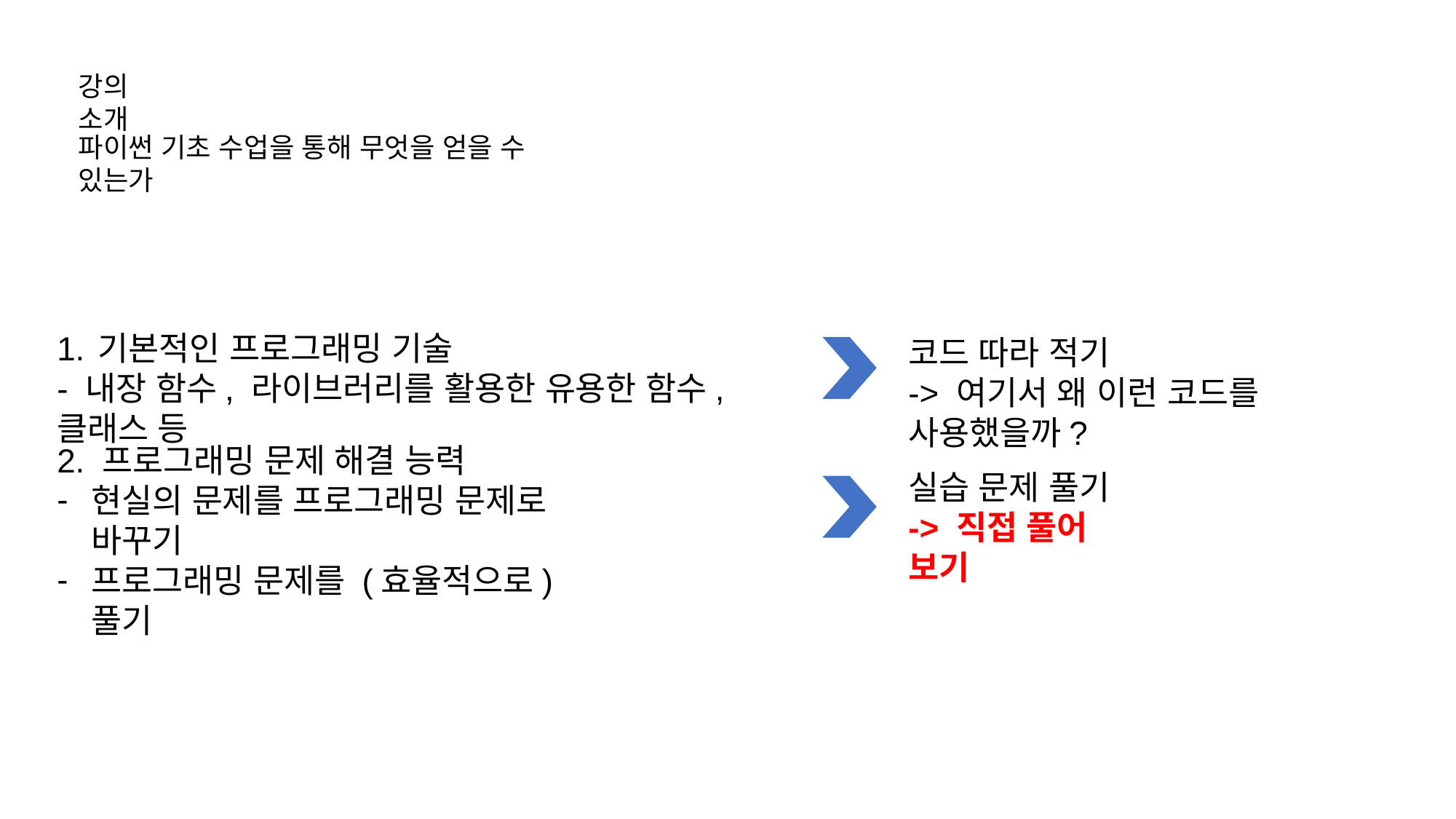

강의 소개
파이썬 기초 수업을 통해 무엇을 얻을 수 있는가
기본적인 프로그래밍 기술
- 내장 함수, 라이브러리를 활용한 유용한 함수, 클래스 등
코드 따라 적기
-> 여기서 왜 이런 코드를 사용했을까?

2. 프로그래밍 문제 해결 능력
현실의 문제를 프로그래밍 문제로 바꾸기
프로그래밍 문제를 (효율적으로) 풀기
실습 문제 풀기
-> 직접 풀어 보기